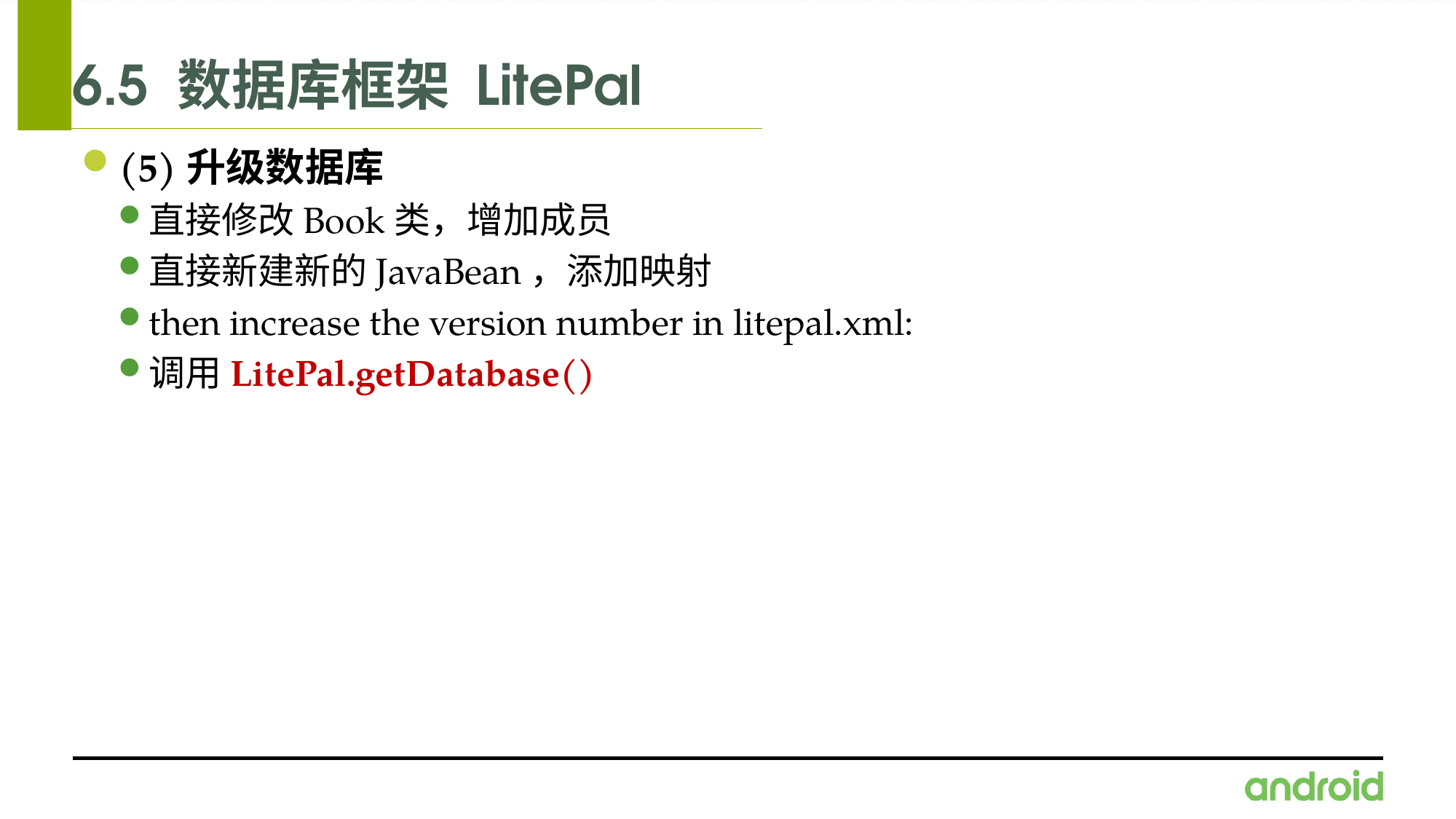

# 6.5 数据库框架 LitePal
(5)升级数据库
直接修改Book类，增加成员
直接新建新的JavaBean，添加映射
then increase the version number in litepal.xml:
调用LitePal.getDatabase()